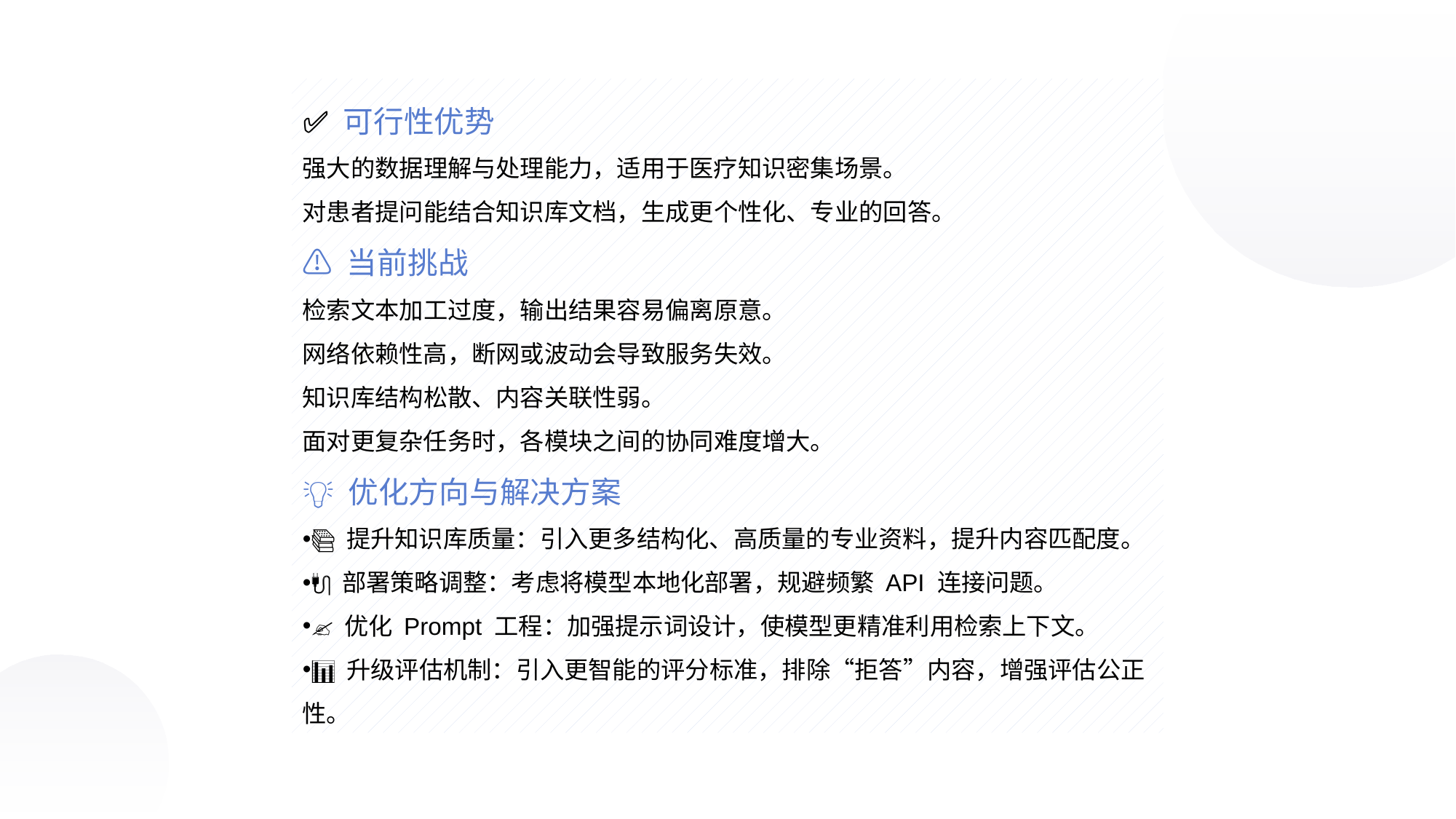

✅ 可行性优势
强大的数据理解与处理能力，适用于医疗知识密集场景。
对患者提问能结合知识库文档，生成更个性化、专业的回答。
⚠️ 当前挑战
检索文本加工过度，输出结果容易偏离原意。
网络依赖性高，断网或波动会导致服务失效。
知识库结构松散、内容关联性弱。
面对更复杂任务时，各模块之间的协同难度增大。
💡 优化方向与解决方案
📚 提升知识库质量：引入更多结构化、高质量的专业资料，提升内容匹配度。
🔌 部署策略调整：考虑将模型本地化部署，规避频繁 API 连接问题。
✍️ 优化 Prompt 工程：加强提示词设计，使模型更精准利用检索上下文。
📊 升级评估机制：引入更智能的评分标准，排除“拒答”内容，增强评估公正性。